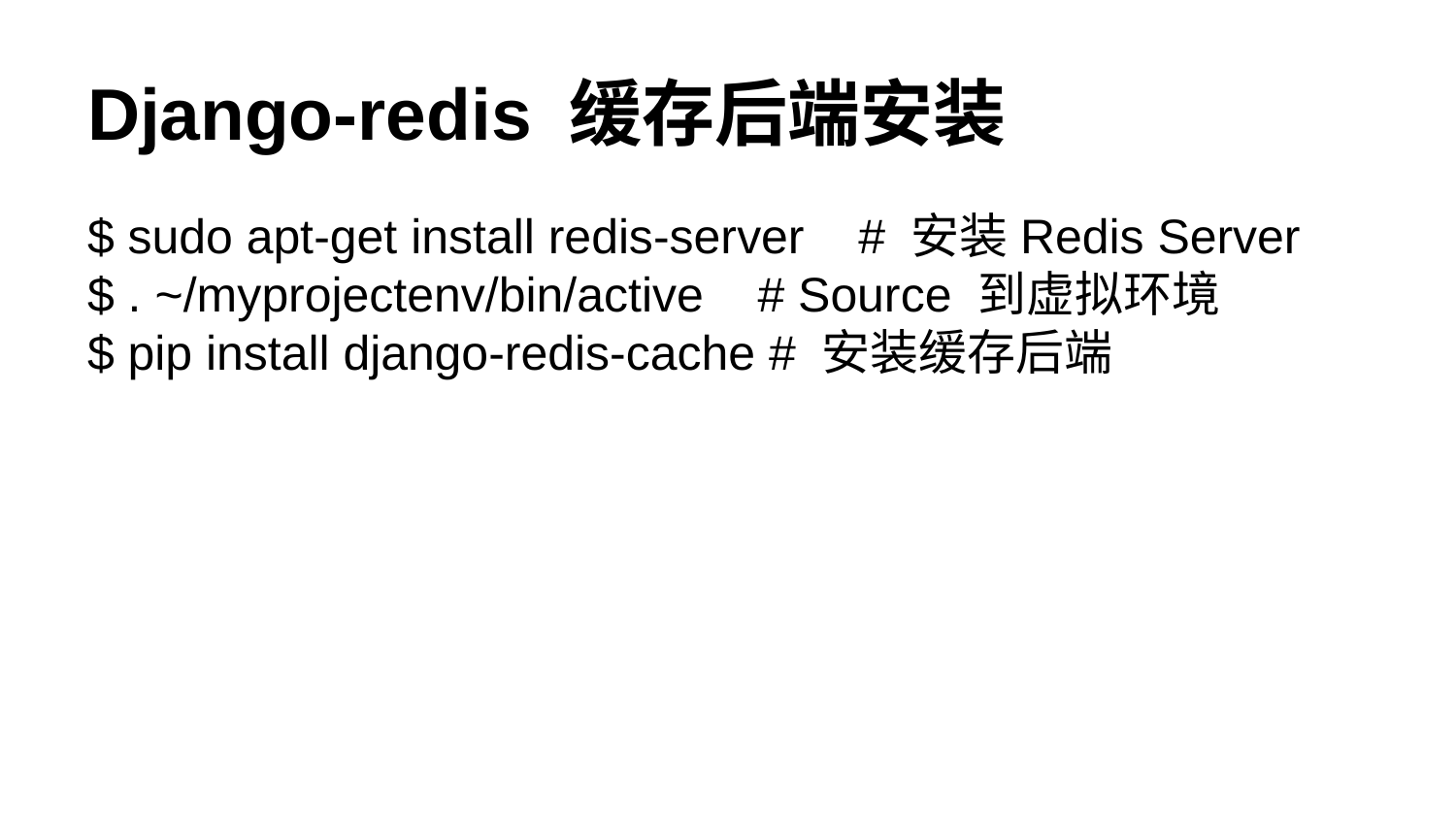

# Django-redis 缓存后端安装
$ sudo apt-get install redis-server    # 安装Redis Server
$ . ~/myprojectenv/bin/active    # Source 到虚拟环境
$ pip install django-redis-cache # 安装缓存后端